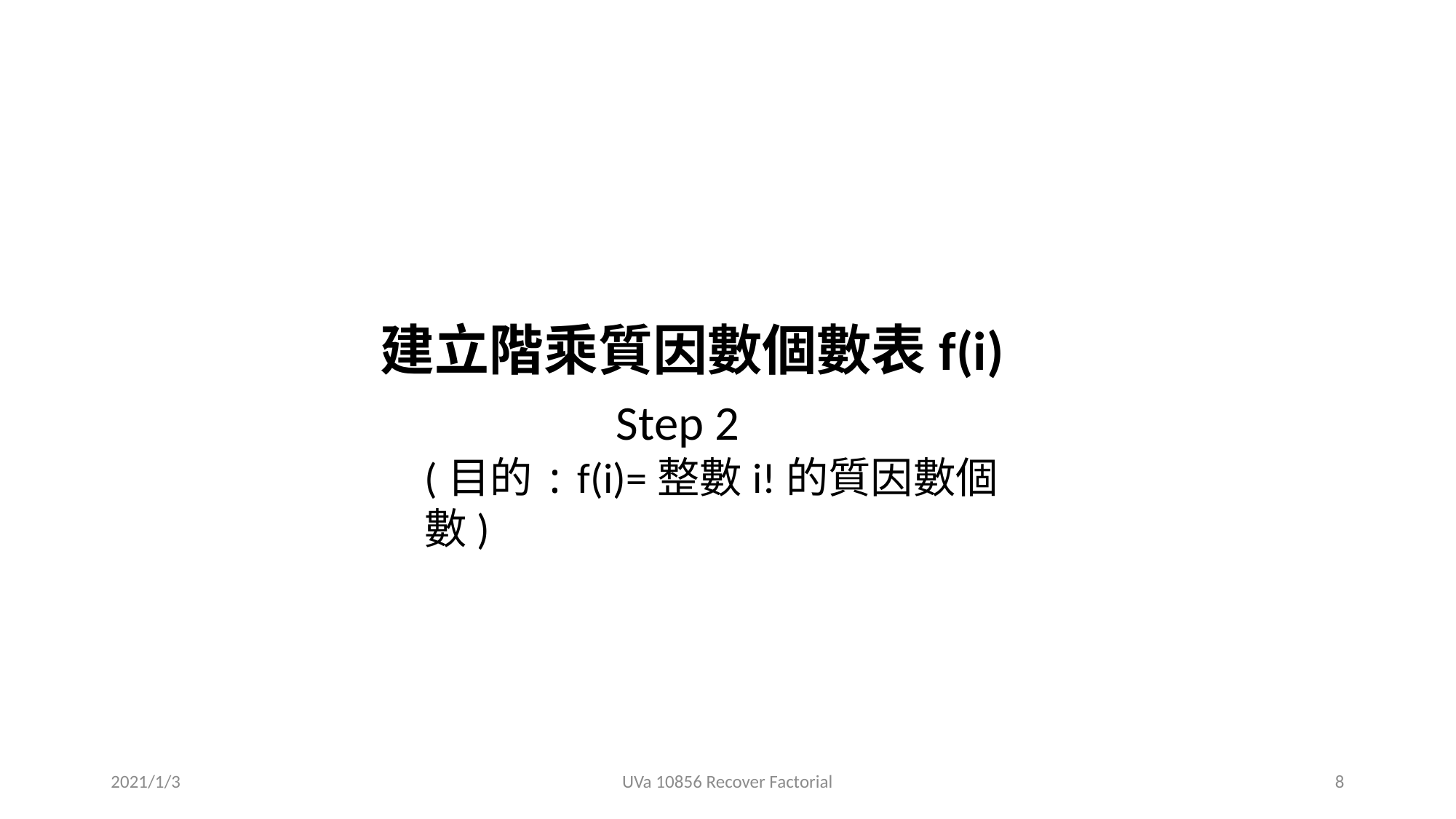

建立階乘質因數個數表f(i)
Step 2
(目的: f(i)=整數i!的質因數個數)
2021/1/3
UVa 10856 Recover Factorial
8